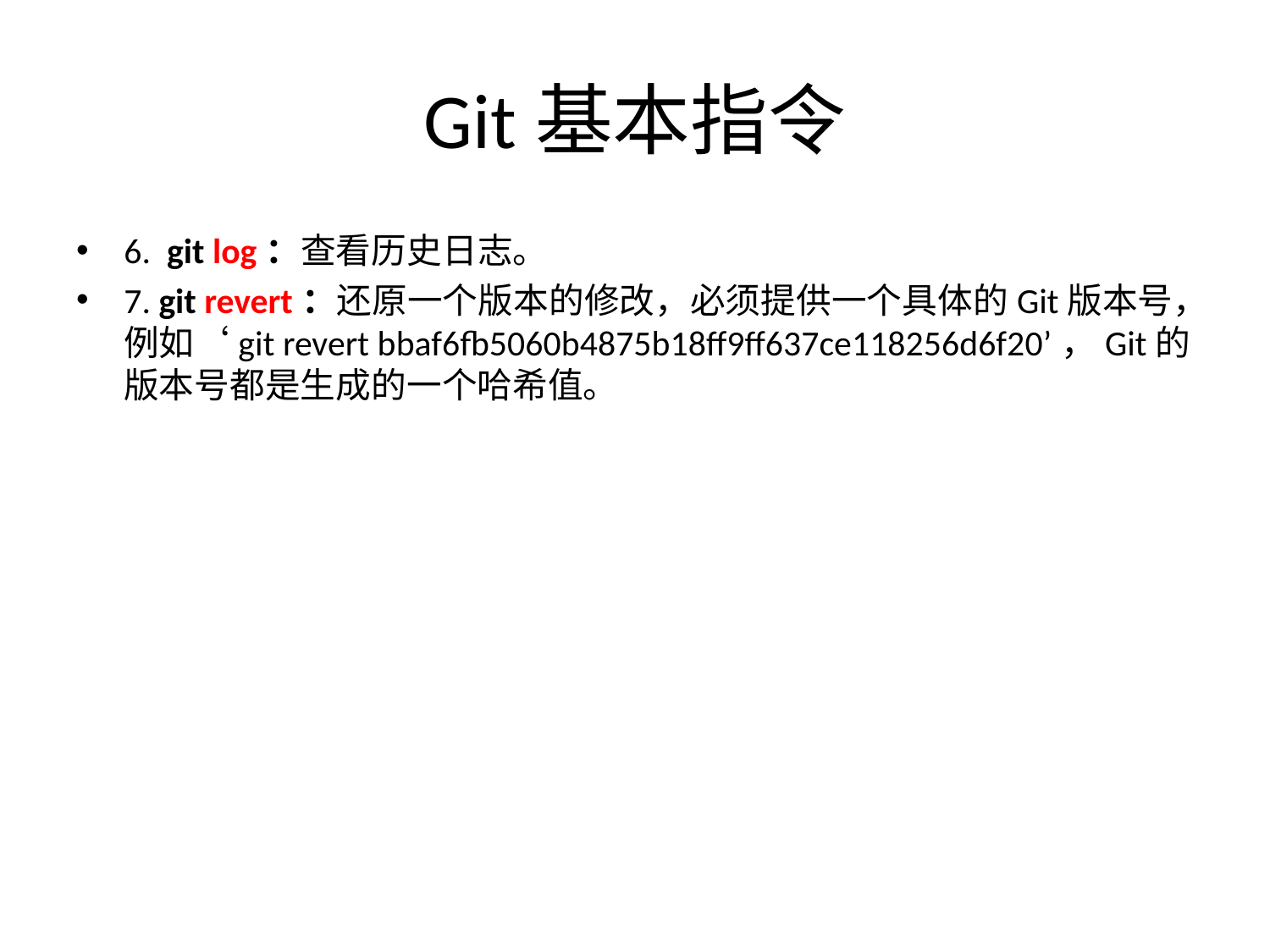

# Git基本指令
6.  git log：查看历史日志。
7. git revert：还原一个版本的修改，必须提供一个具体的Git版本号，例如‘git revert bbaf6fb5060b4875b18ff9ff637ce118256d6f20’，Git的版本号都是生成的一个哈希值。